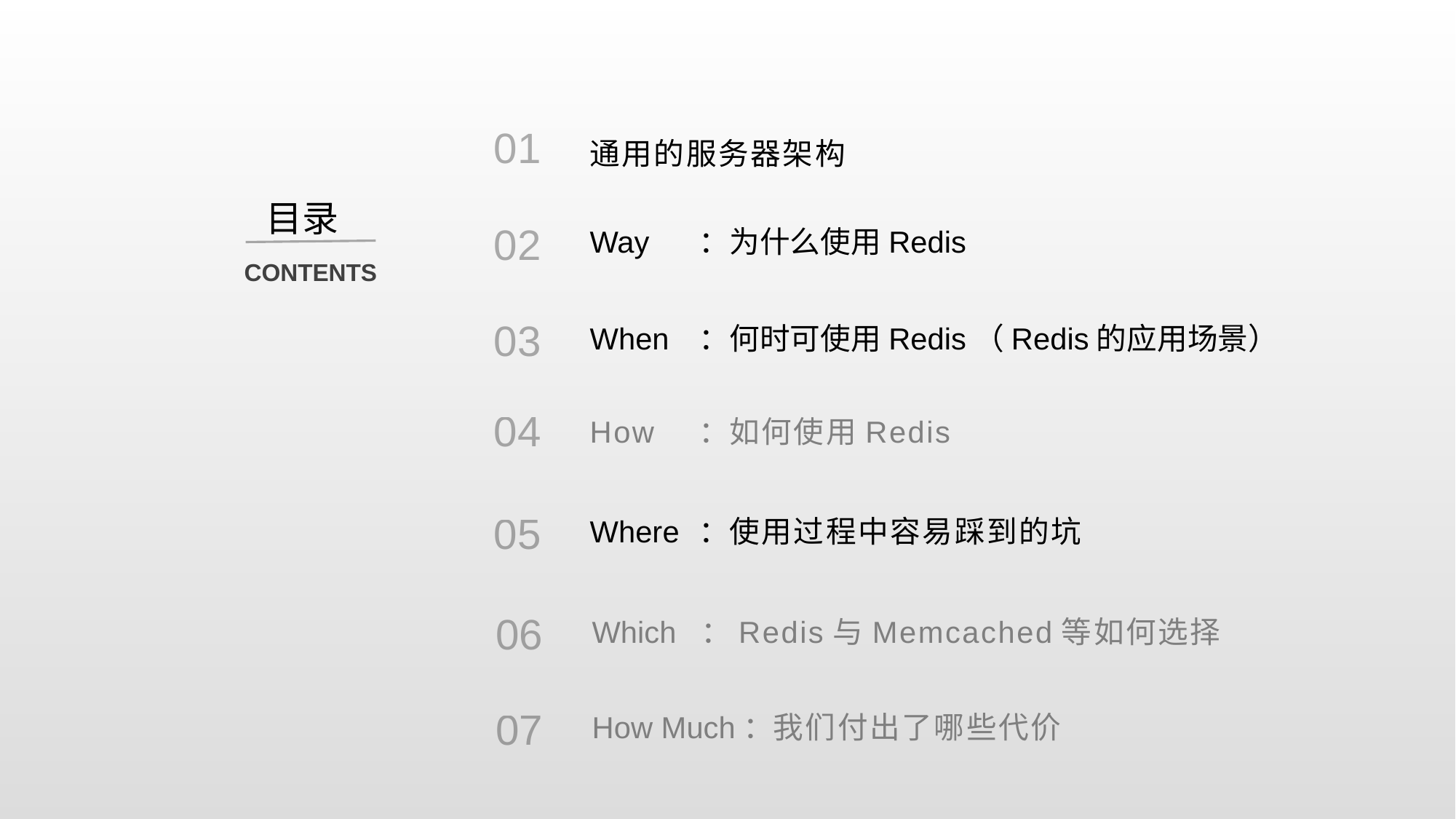

01
通用的服务器架构
目录
02
Way	：为什么使用Redis
CONTENTS
03
When	：何时可使用Redis（Redis的应用场景）
04
How	：如何使用Redis
05
Where	：使用过程中容易踩到的坑
06
Which	：Redis与Memcached等如何选择
07
How Much：我们付出了哪些代价